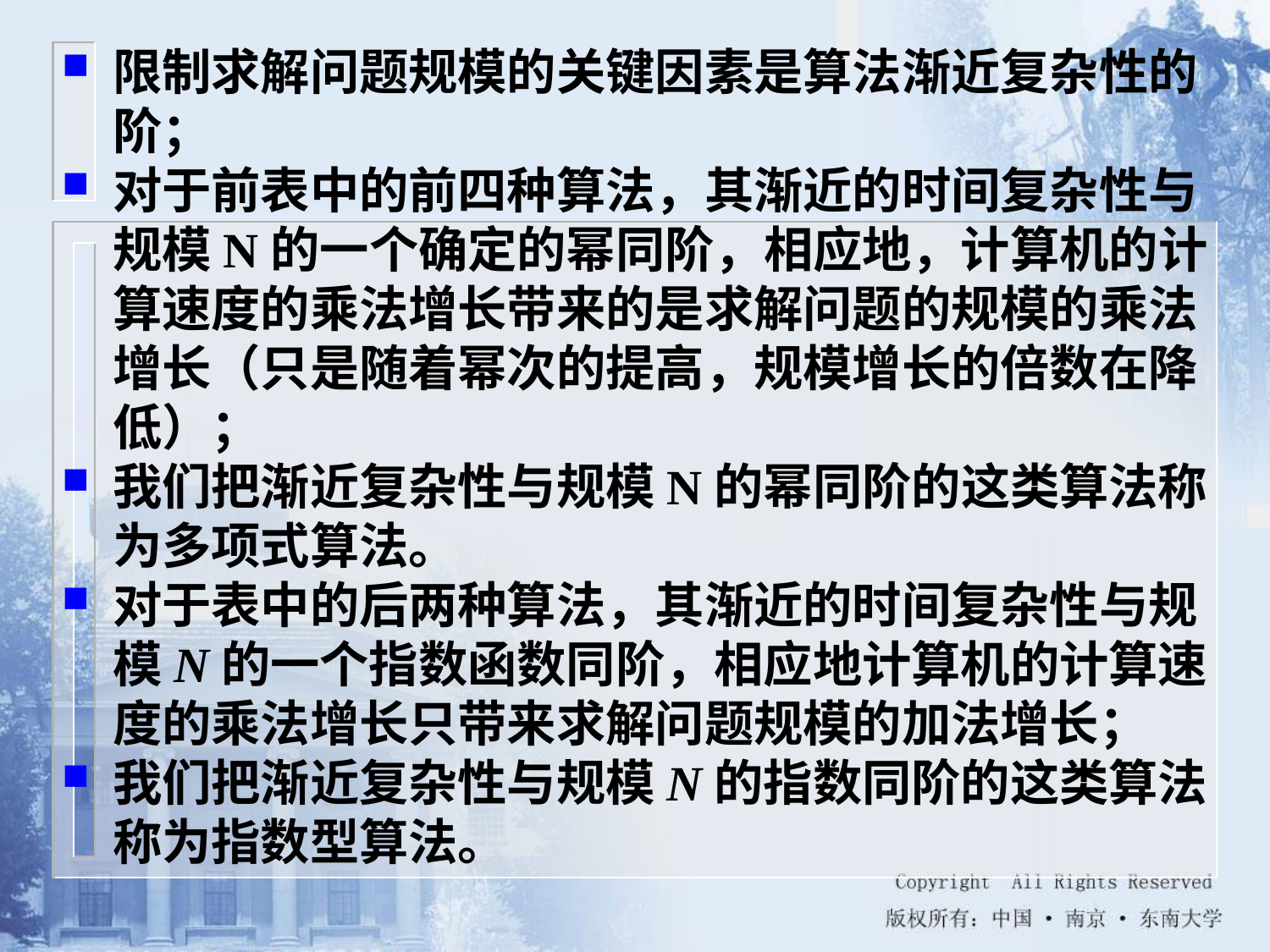

限制求解问题规模的关键因素是算法渐近复杂性的阶；
对于前表中的前四种算法，其渐近的时间复杂性与规模N的一个确定的幂同阶，相应地，计算机的计算速度的乘法增长带来的是求解问题的规模的乘法增长（只是随着幂次的提高，规模增长的倍数在降低）；
我们把渐近复杂性与规模N的幂同阶的这类算法称为多项式算法。
对于表中的后两种算法，其渐近的时间复杂性与规模N的一个指数函数同阶，相应地计算机的计算速度的乘法增长只带来求解问题规模的加法增长；
我们把渐近复杂性与规模N的指数同阶的这类算法称为指数型算法。